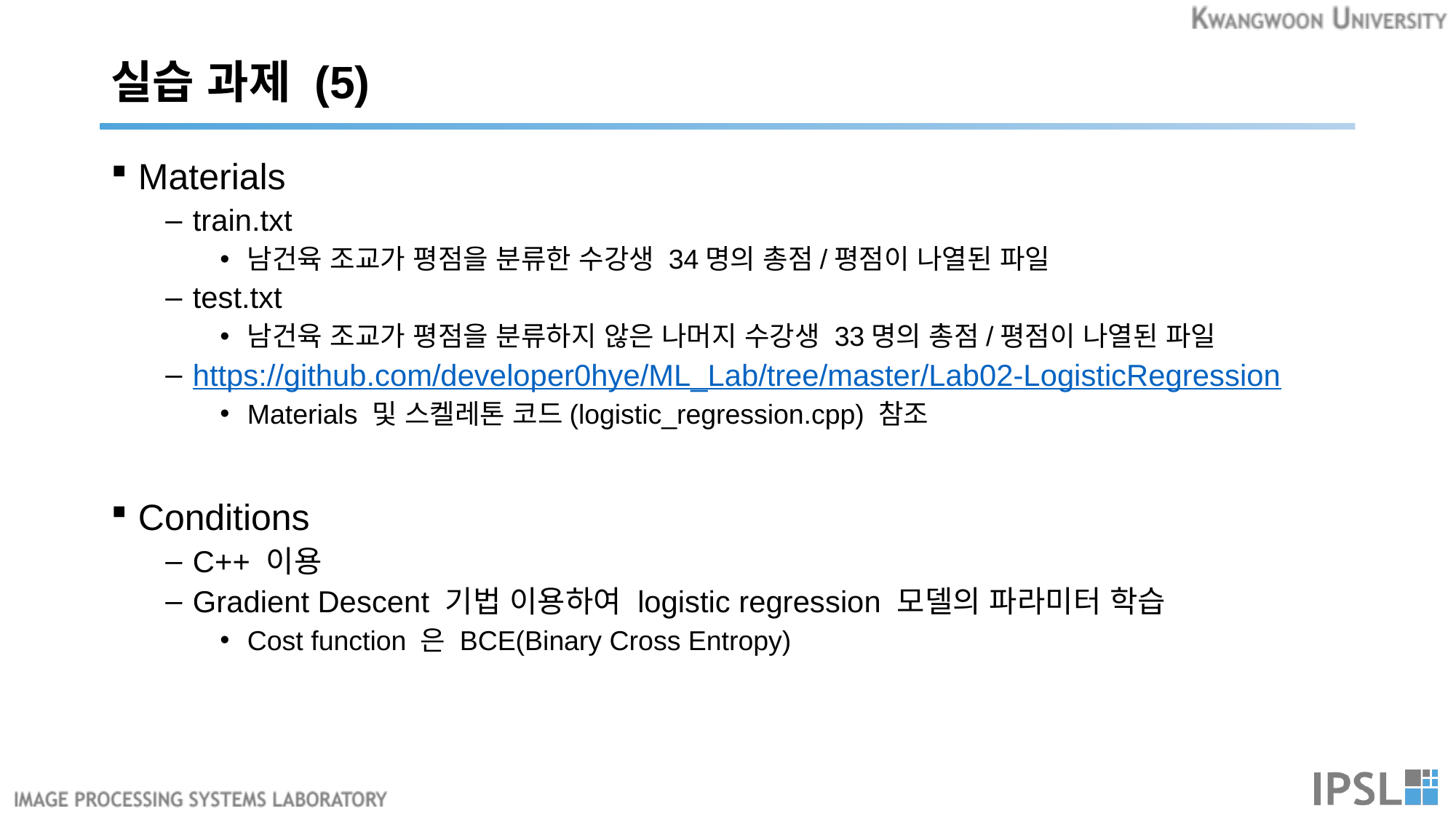

# 실습 과제 (5)
Materials
train.txt
남건육 조교가 평점을 분류한 수강생 34명의 총점/평점이 나열된 파일
test.txt
남건육 조교가 평점을 분류하지 않은 나머지 수강생 33명의 총점/평점이 나열된 파일
https://github.com/developer0hye/ML_Lab/tree/master/Lab02-LogisticRegression
Materials 및 스켈레톤 코드(logistic_regression.cpp) 참조

Conditions
C++ 이용
Gradient Descent 기법 이용하여 logistic regression 모델의 파라미터 학습
Cost function 은 BCE(Binary Cross Entropy)